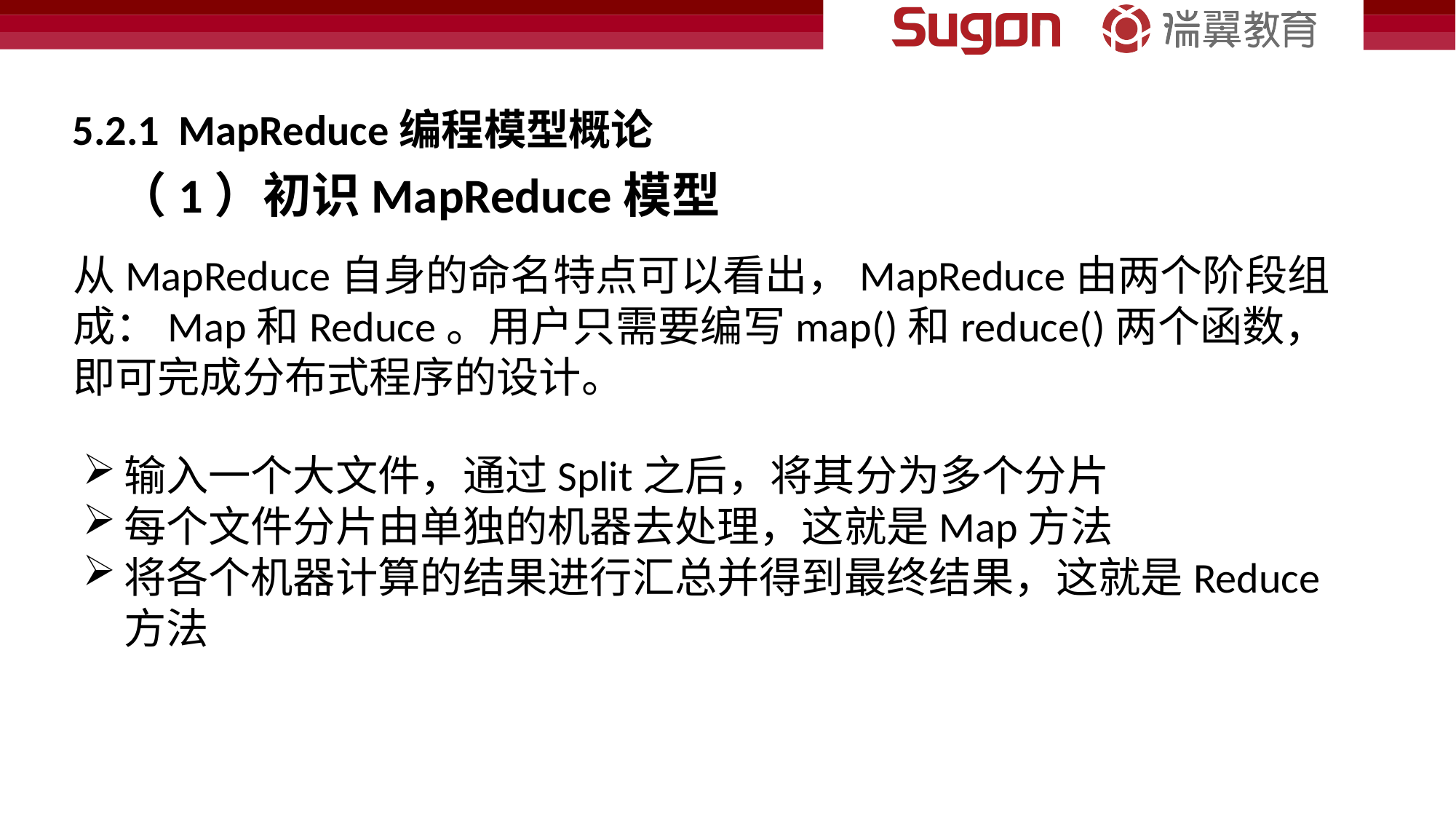

5.2.1  MapReduce编程模型概论
（1）初识MapReduce模型
从MapReduce自身的命名特点可以看出，MapReduce由两个阶段组成：Map和Reduce。用户只需要编写map()和reduce()两个函数，即可完成分布式程序的设计。
输入一个大文件，通过Split之后，将其分为多个分片
每个文件分片由单独的机器去处理，这就是Map方法
将各个机器计算的结果进行汇总并得到最终结果，这就是Reduce方法